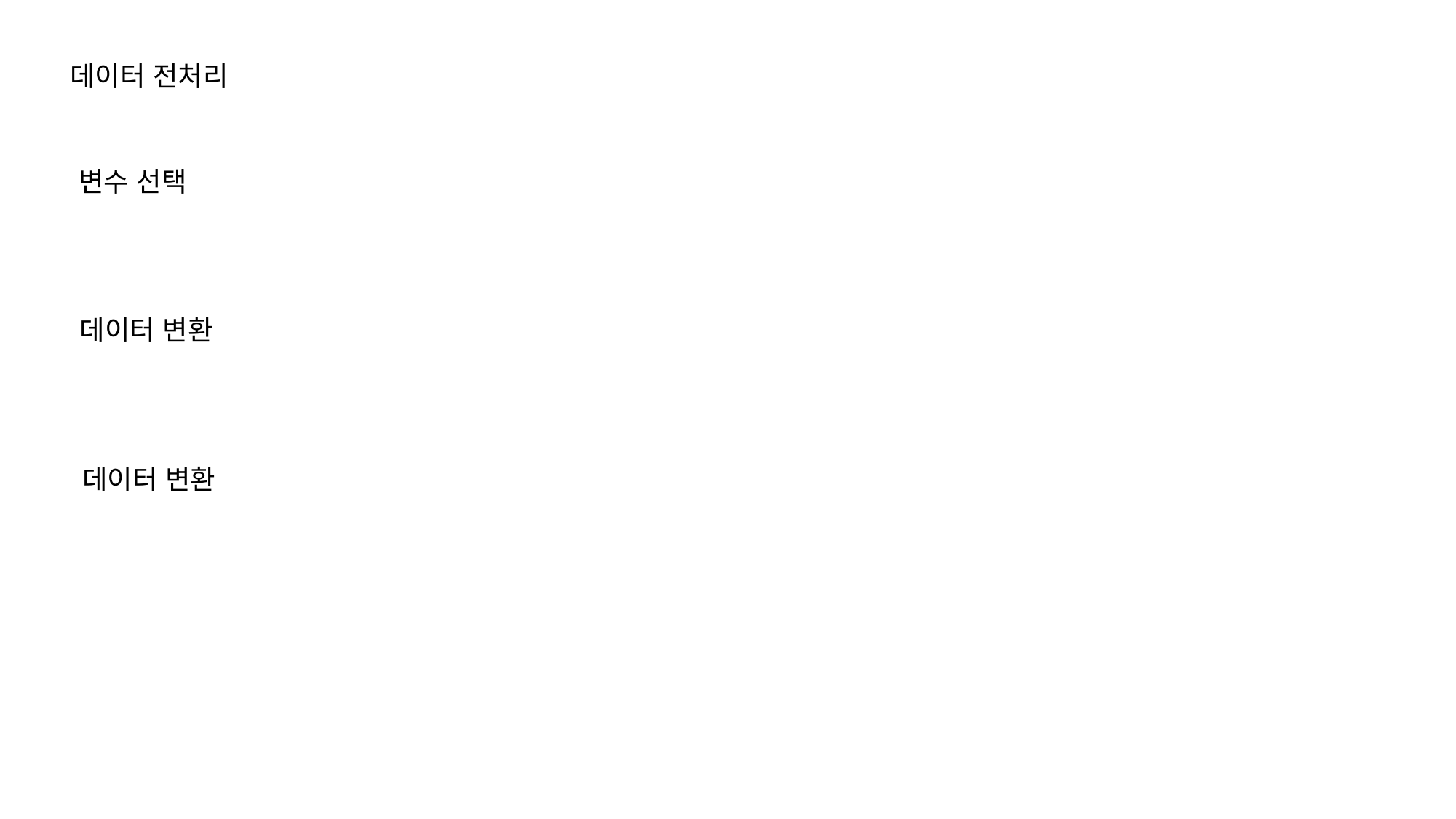

데이터 전처리
변수 선택
데이터 변환
데이터 변환